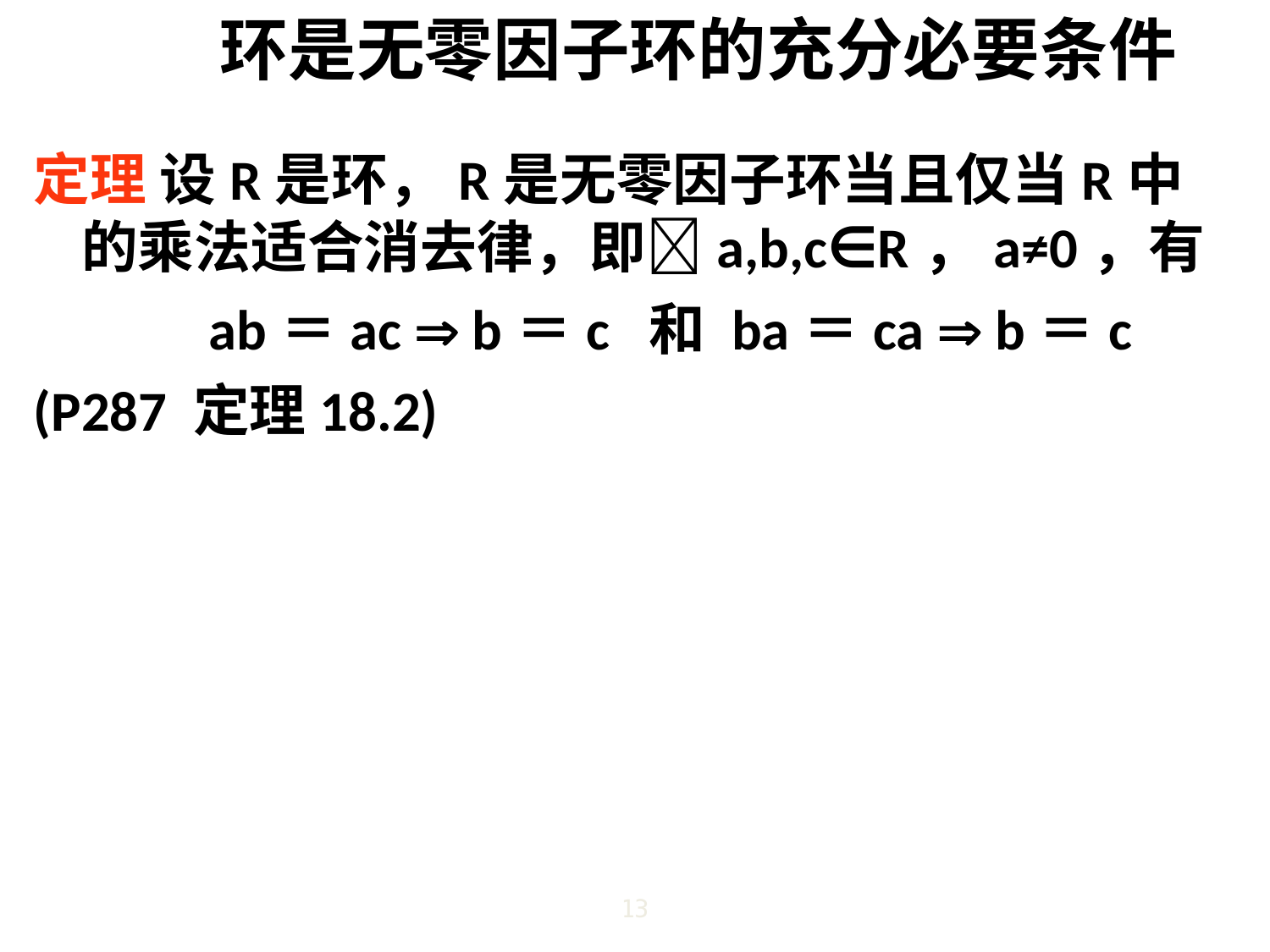

# 环是无零因子环的充分必要条件
定理 设R是环，R是无零因子环当且仅当R中的乘法适合消去律，即∀a,b,c∈R，a≠0，有
		ab＝ac ⇒ b＝c  和 ba＝ca ⇒ b＝c
(P287 定理18.2)
13